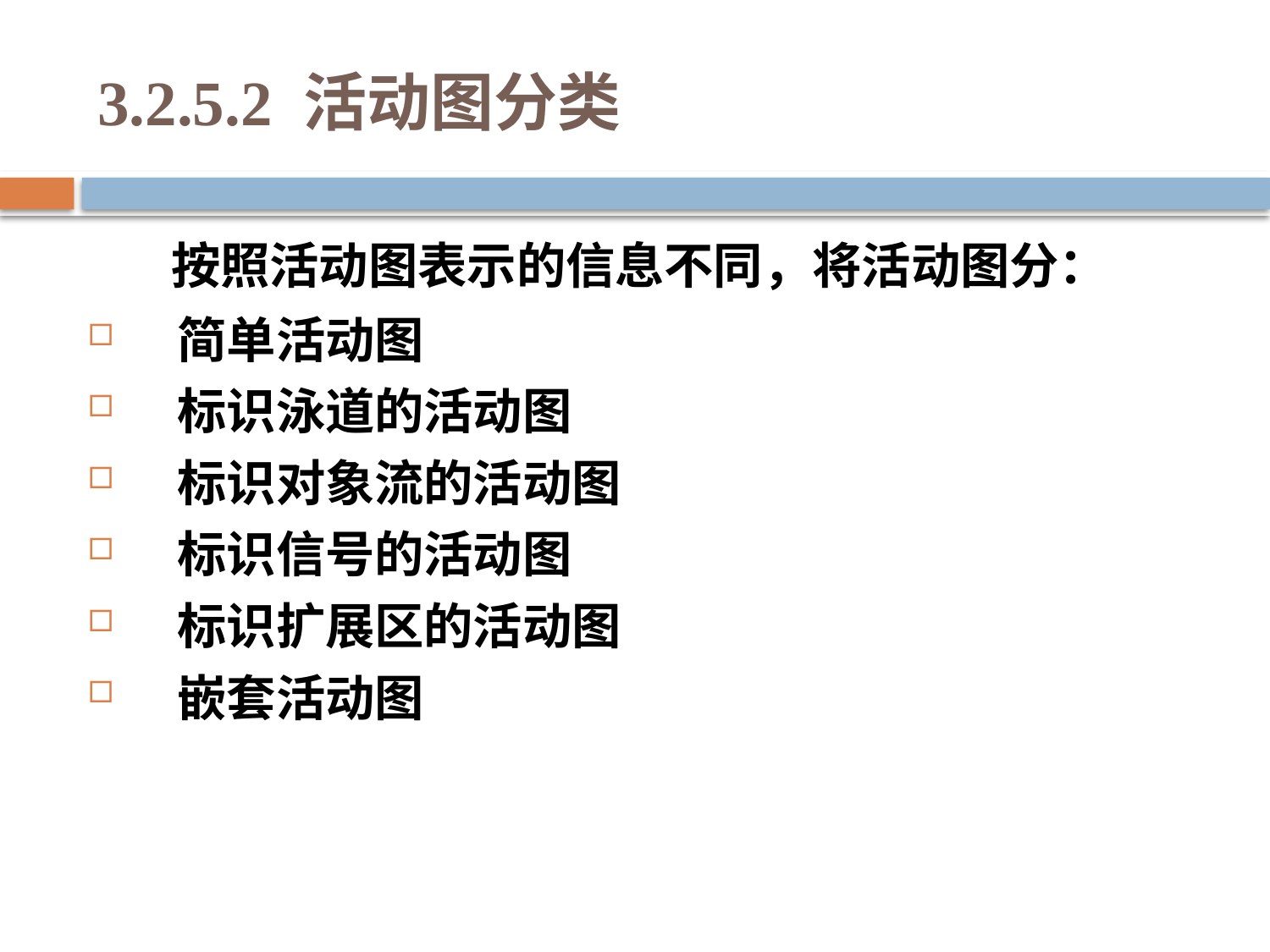

# 3.2.5.2 活动图分类
80
     按照活动图表示的信息不同，将活动图分：
   简单活动图
   标识泳道的活动图
   标识对象流的活动图
   标识信号的活动图
   标识扩展区的活动图
   嵌套活动图